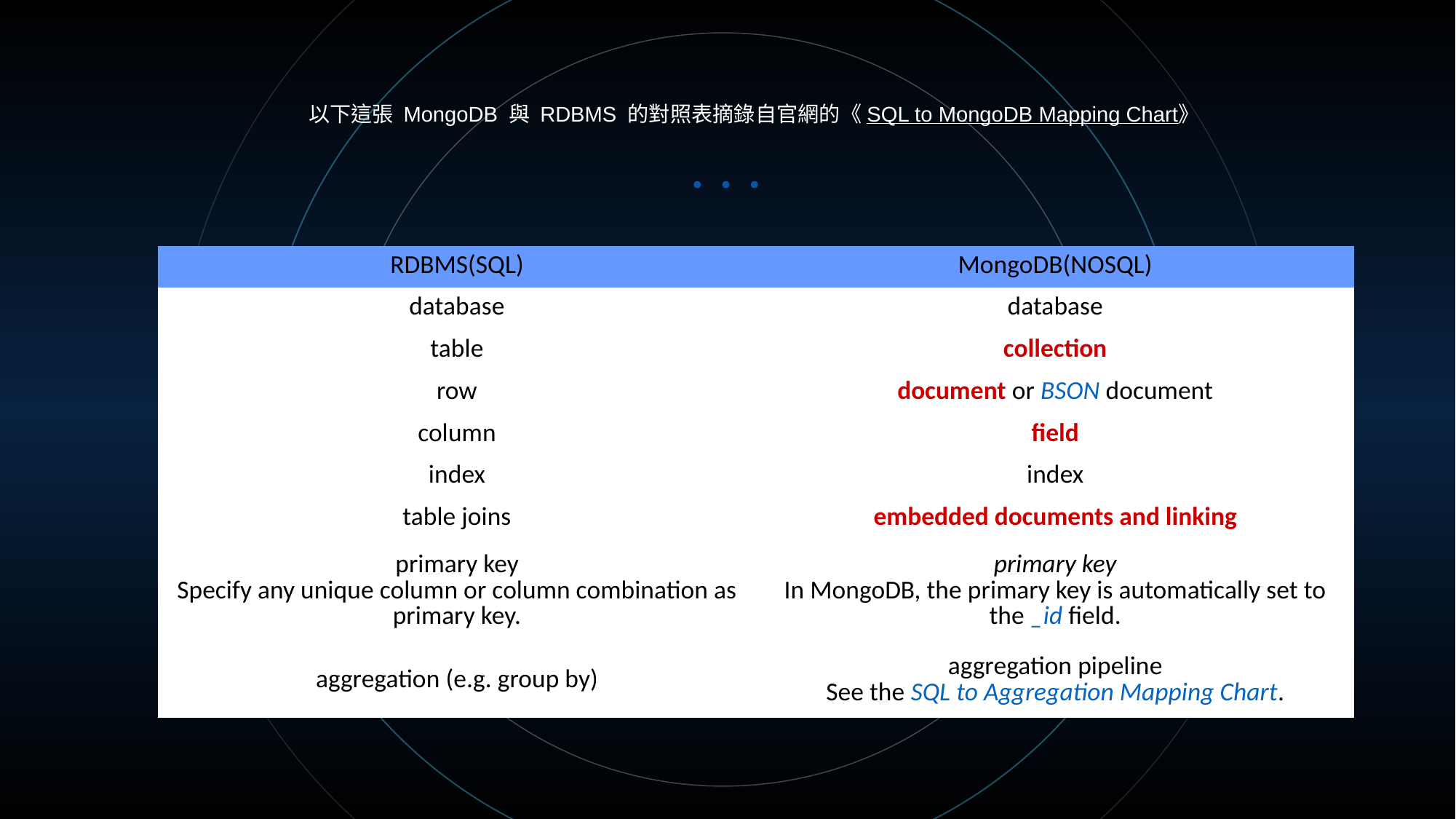

以下這張 MongoDB 與 RDBMS 的對照表摘錄自官網的《SQL to MongoDB Mapping Chart》

| RDBMS(SQL) | MongoDB(NOSQL) |
| --- | --- |
| database | database |
| table | collection |
| row | document or BSON document |
| column | field |
| index | index |
| table joins | embedded documents and linking |
| primary key Specify any unique column or column combination as primary key. | primary key In MongoDB, the primary key is automatically set to the \_id field. |
| aggregation (e.g. group by) | aggregation pipeline See the SQL to Aggregation Mapping Chart. |
LOGO
ADD YOUR LOGO HERE
A DAY IS A MINIATURE OF ETERNITY.